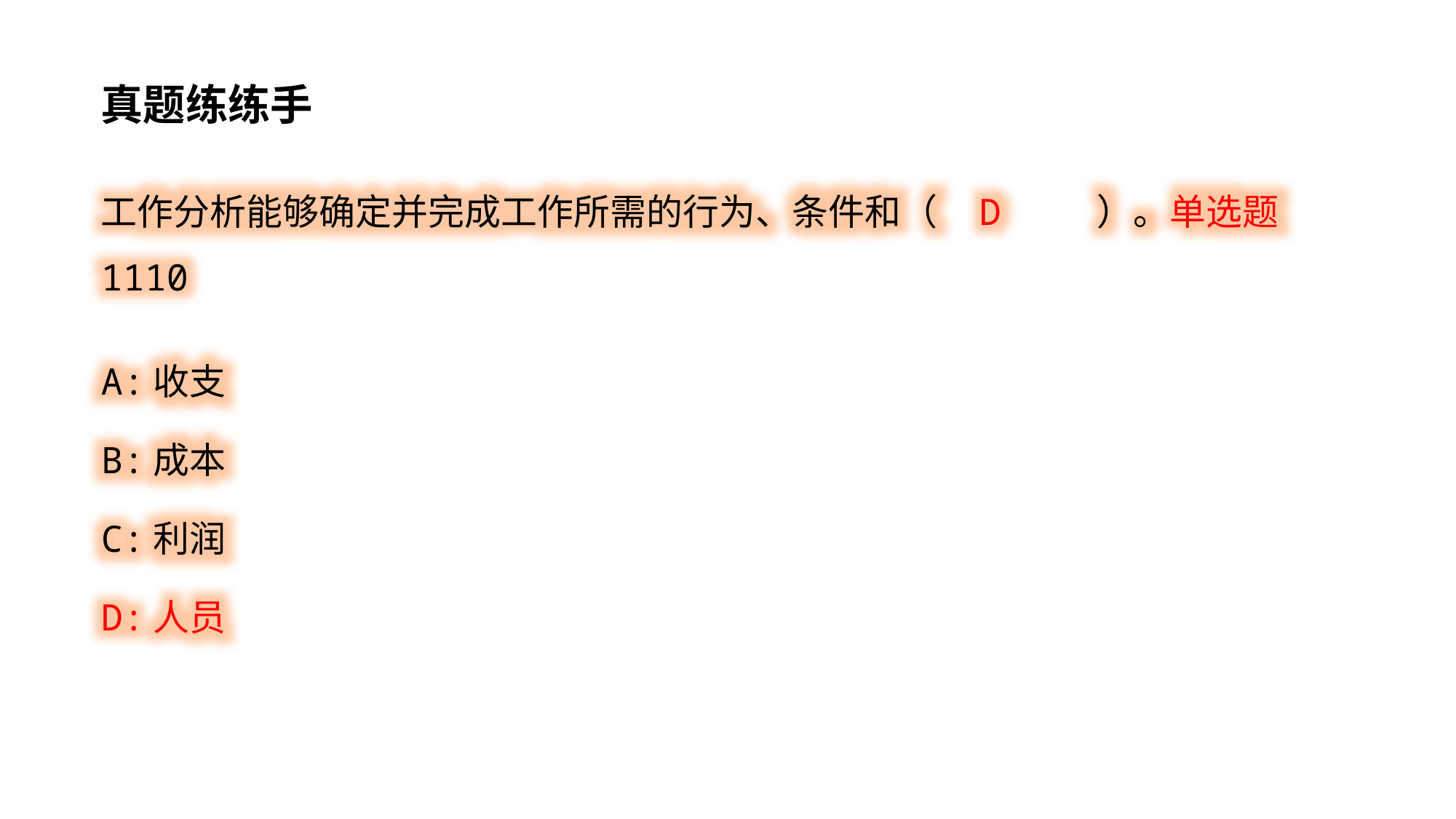

真题练练手
工作分析能够确定并完成工作所需的行为、条件和（    D    ）。单选题  1110

A:收支

B:成本

C:利润

D:人员